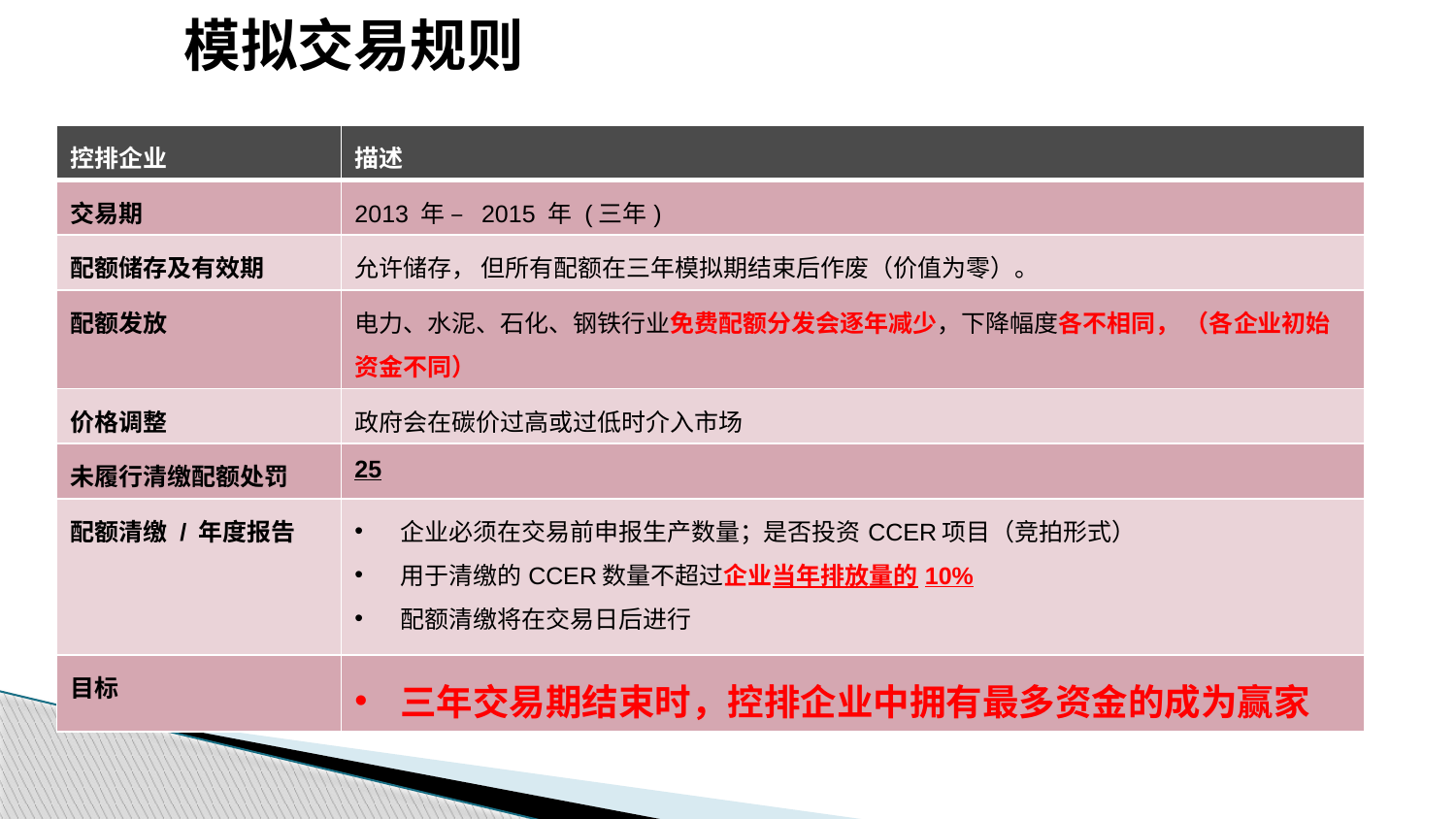

模拟交易规则
| 控排企业 | 描述 |
| --- | --- |
| 交易期 | 2013 年 – 2015 年 (三年) |
| 配额储存及有效期 | 允许储存， 但所有配额在三年模拟期结束后作废（价值为零）。 |
| 配额发放 | 电力、水泥、石化、钢铁行业免费配额分发会逐年减少，下降幅度各不相同， （各企业初始资金不同） |
| 价格调整 | 政府会在碳价过高或过低时介入市场 |
| 未履行清缴配额处罚 | 25 |
| 配额清缴 / 年度报告 | 企业必须在交易前申报生产数量；是否投资CCER项目（竞拍形式） 用于清缴的CCER数量不超过企业当年排放量的10% 配额清缴将在交易日后进行 |
| 目标 | 三年交易期结束时，控排企业中拥有最多资金的成为赢家 |